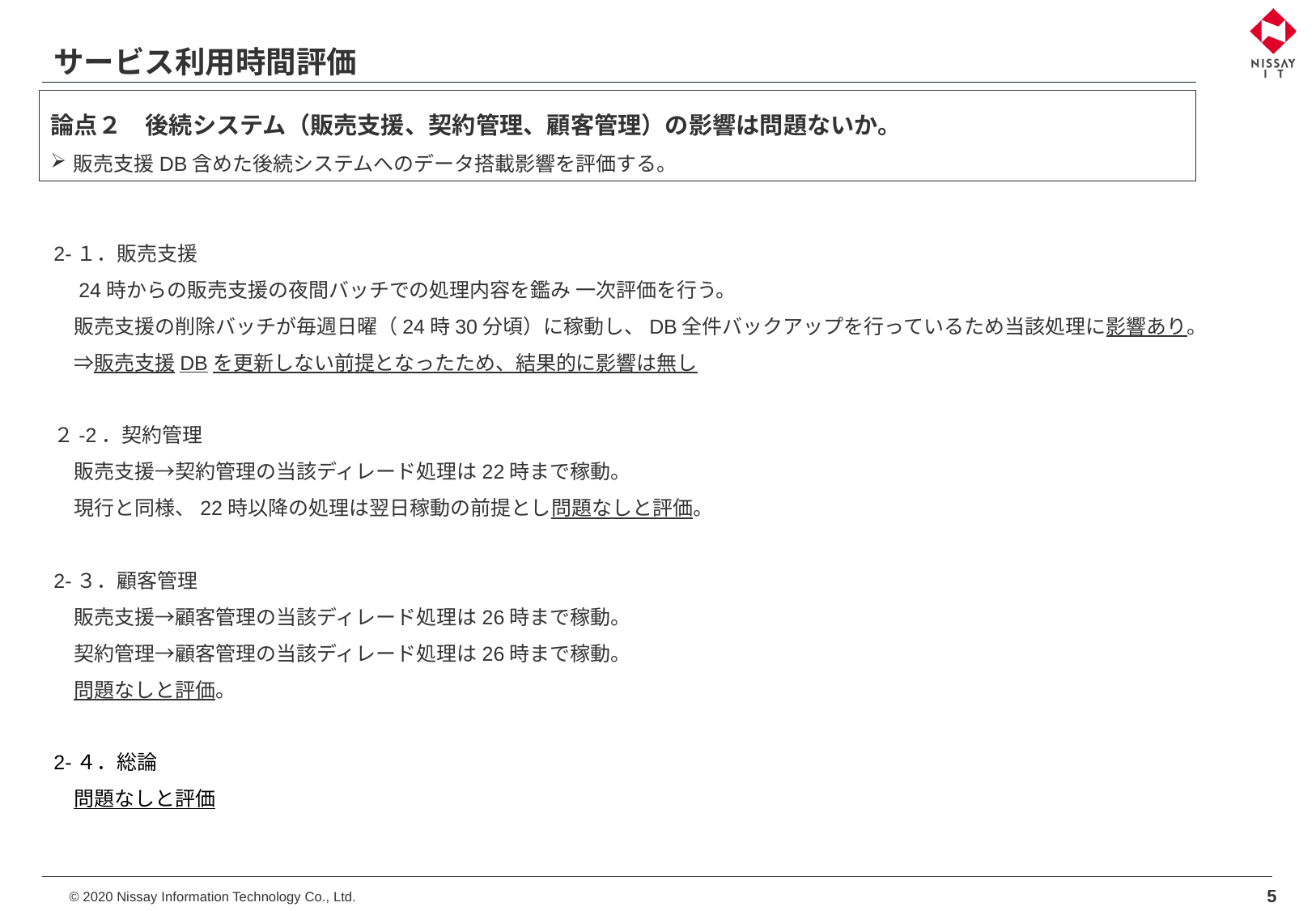

# サービス利用時間評価
論点２　後続システム（販売支援、契約管理、顧客管理）の影響は問題ないか。
販売支援DB含めた後続システムへのデータ搭載影響を評価する。
2-１．販売支援
　24時からの販売支援の夜間バッチでの処理内容を鑑み 一次評価を行う。
　販売支援の削除バッチが毎週日曜（24時30分頃）に稼動し、DB全件バックアップを行っているため当該処理に影響あり。
　⇒販売支援DBを更新しない前提となったため、結果的に影響は無し

２-2．契約管理
　販売支援→契約管理の当該ディレード処理は22時まで稼動。
　現行と同様、22時以降の処理は翌日稼動の前提とし問題なしと評価。

2-３．顧客管理
　販売支援→顧客管理の当該ディレード処理は26時まで稼動。
　契約管理→顧客管理の当該ディレード処理は26時まで稼動。
　問題なしと評価。

2-４．総論
　問題なしと評価
5